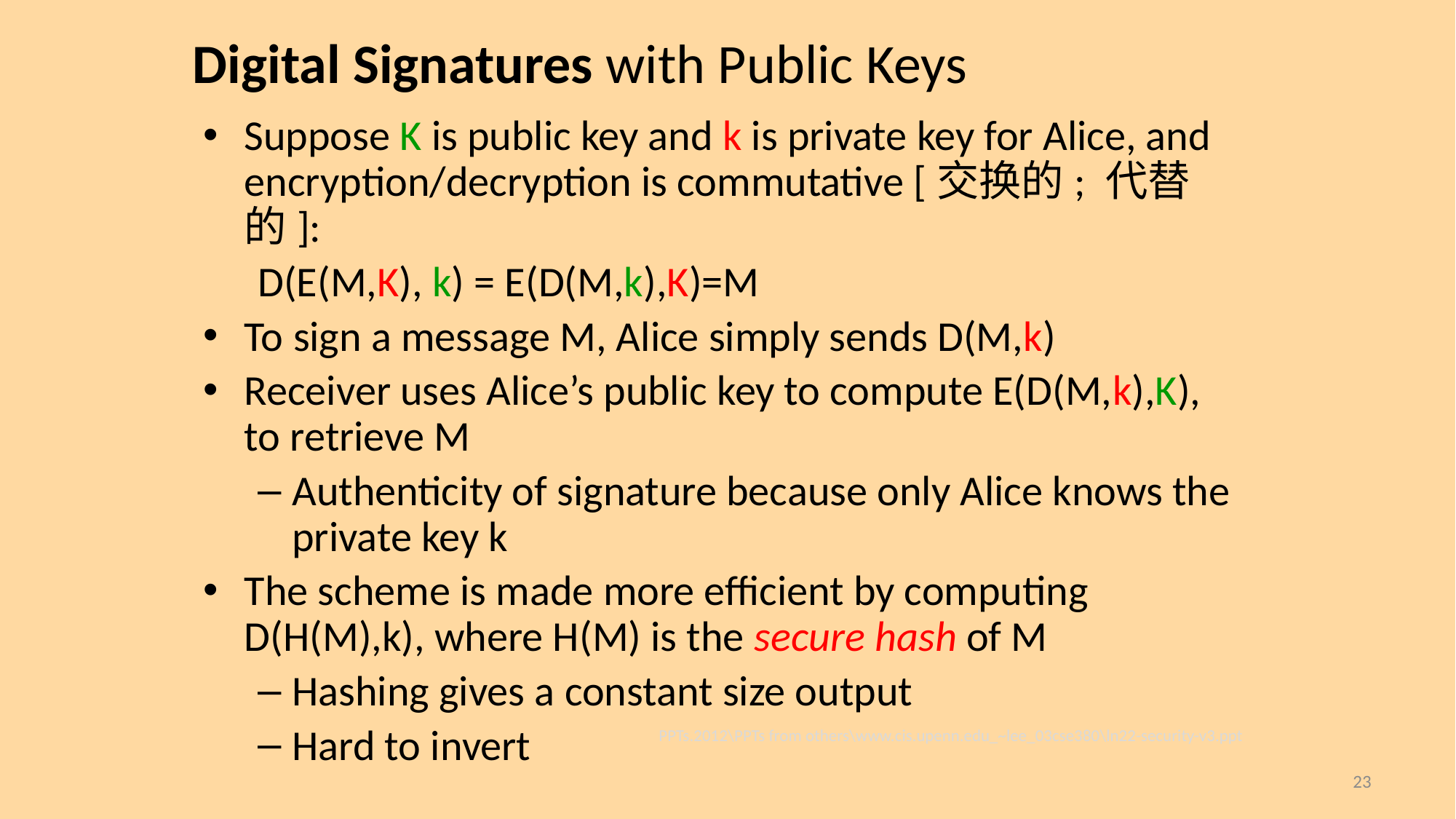

# Digital Signatures with Public Keys
Suppose K is public key and k is private key for Alice, and encryption/decryption is commutative [交换的; 代替的]:
D(E(M,K), k) = E(D(M,k),K)=M
To sign a message M, Alice simply sends D(M,k)
Receiver uses Alice’s public key to compute E(D(M,k),K), to retrieve M
Authenticity of signature because only Alice knows the private key k
The scheme is made more efficient by computing D(H(M),k), where H(M) is the secure hash of M
Hashing gives a constant size output
Hard to invert
PPTs.2012\PPTs from others\www.cis.upenn.edu_~lee_03cse380\ln22-security-v3.ppt
23